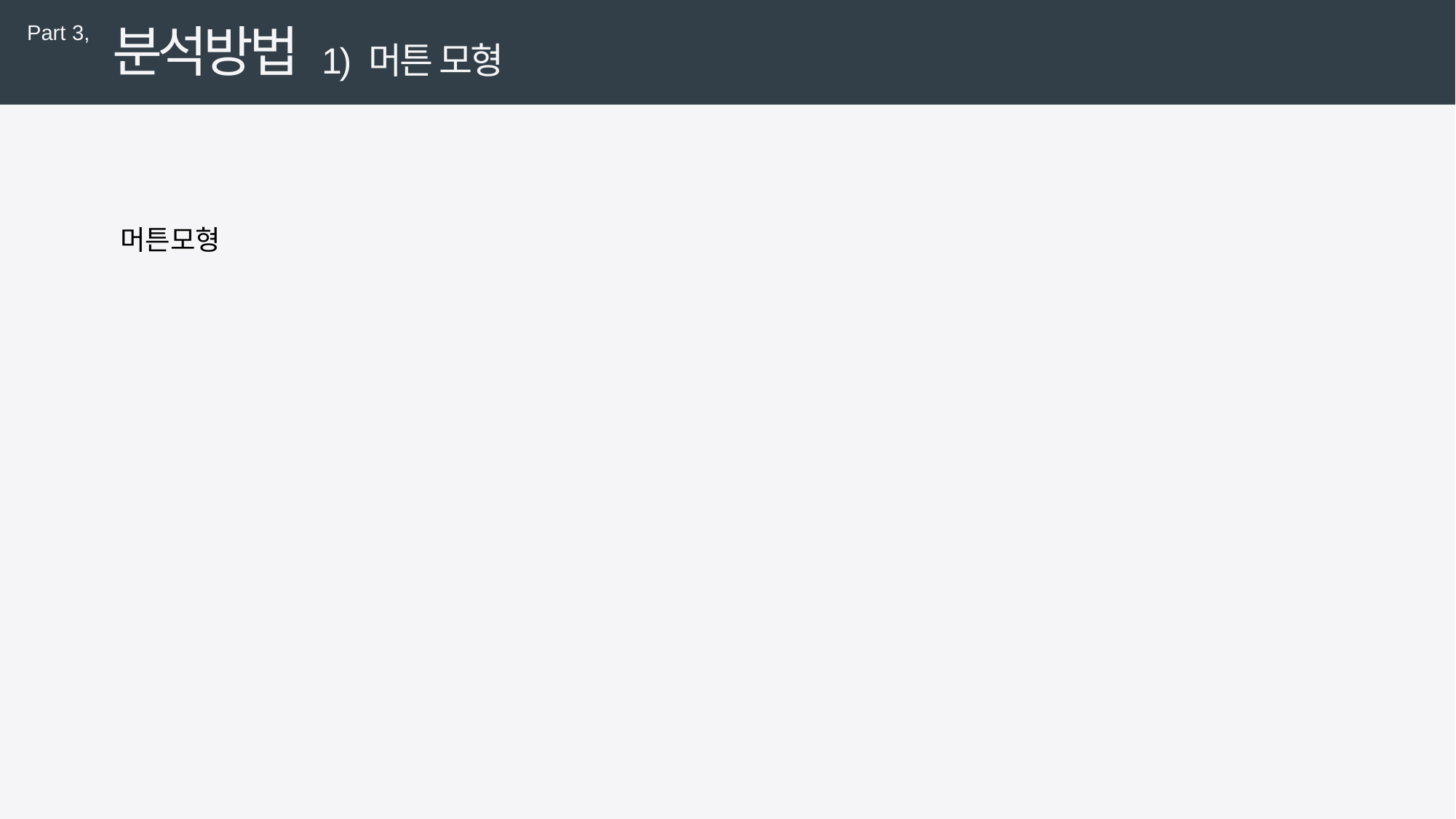

분석방법
Part 3,
1) 머튼 모형
머튼모형